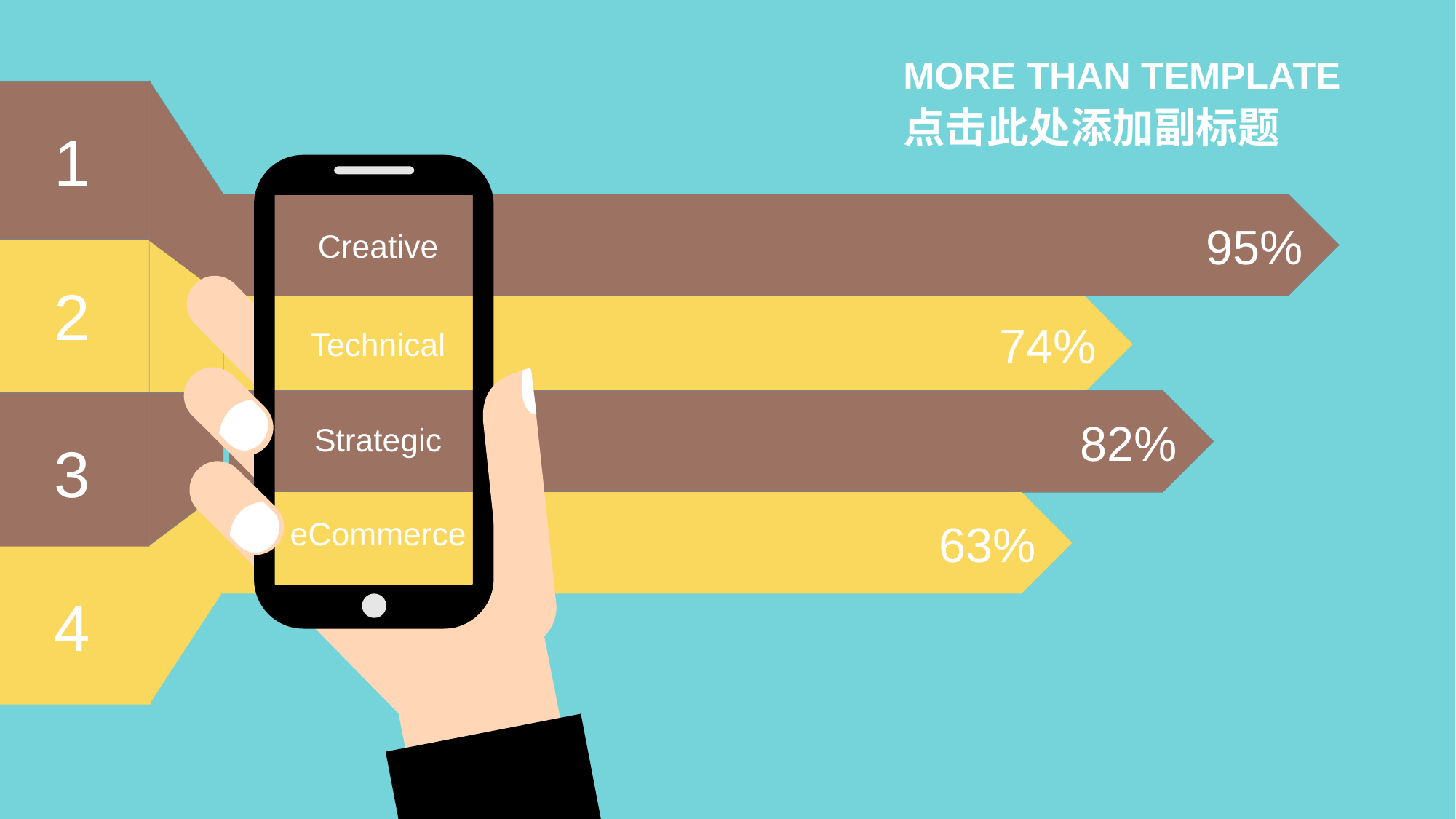

MORE THAN TEMPLATE
点击此处添加副标题
1

2

3
4

95%
Creative
74%
Technical
82%
Strategic
63%
eCommerce